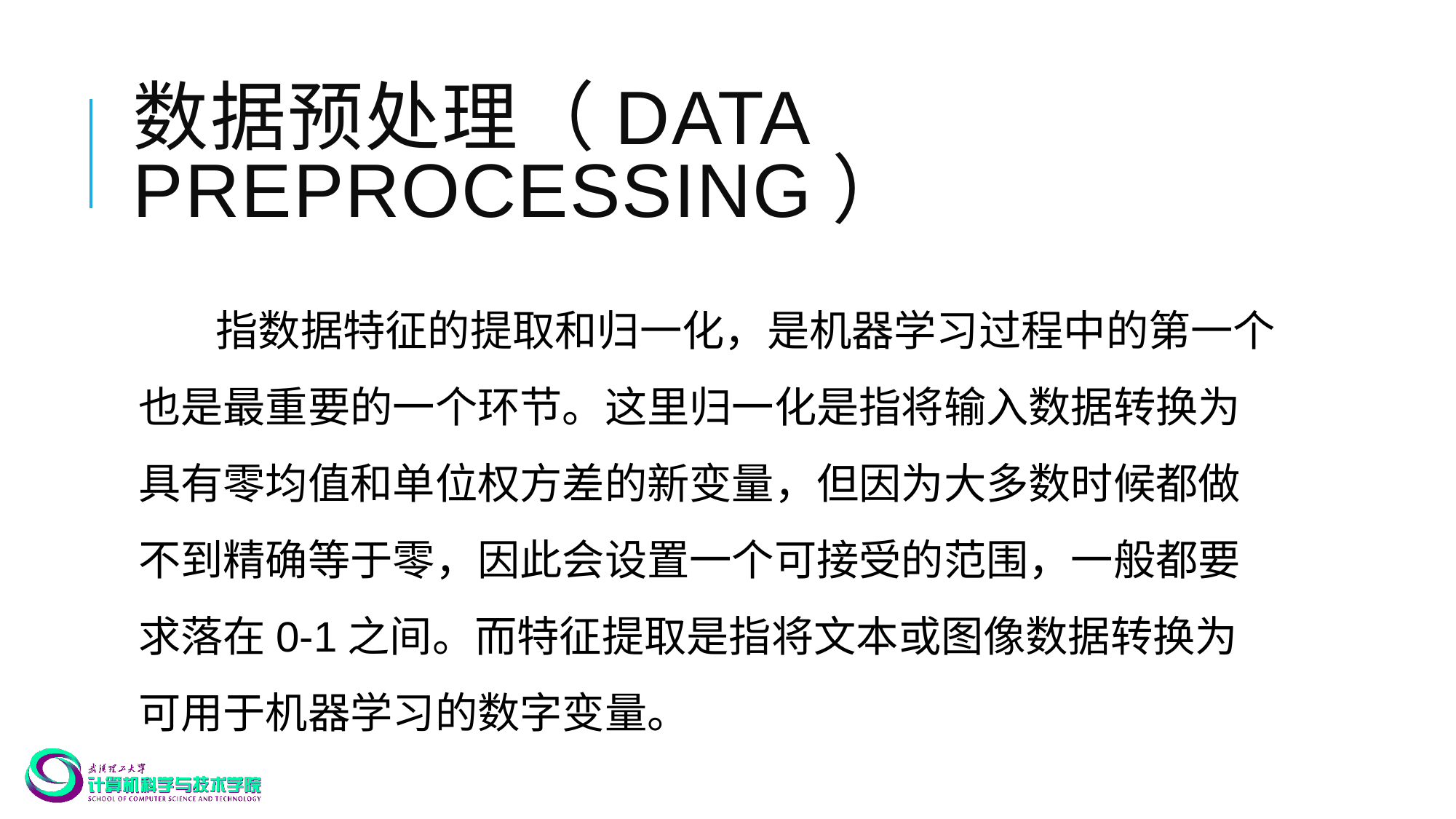

# 数据预处理（Data Preprocessing）
       指数据特征的提取和归一化，是机器学习过程中的第一个也是最重要的一个环节。这里归一化是指将输入数据转换为具有零均值和单位权方差的新变量，但因为大多数时候都做不到精确等于零，因此会设置一个可接受的范围，一般都要求落在0-1之间。而特征提取是指将文本或图像数据转换为可用于机器学习的数字变量。